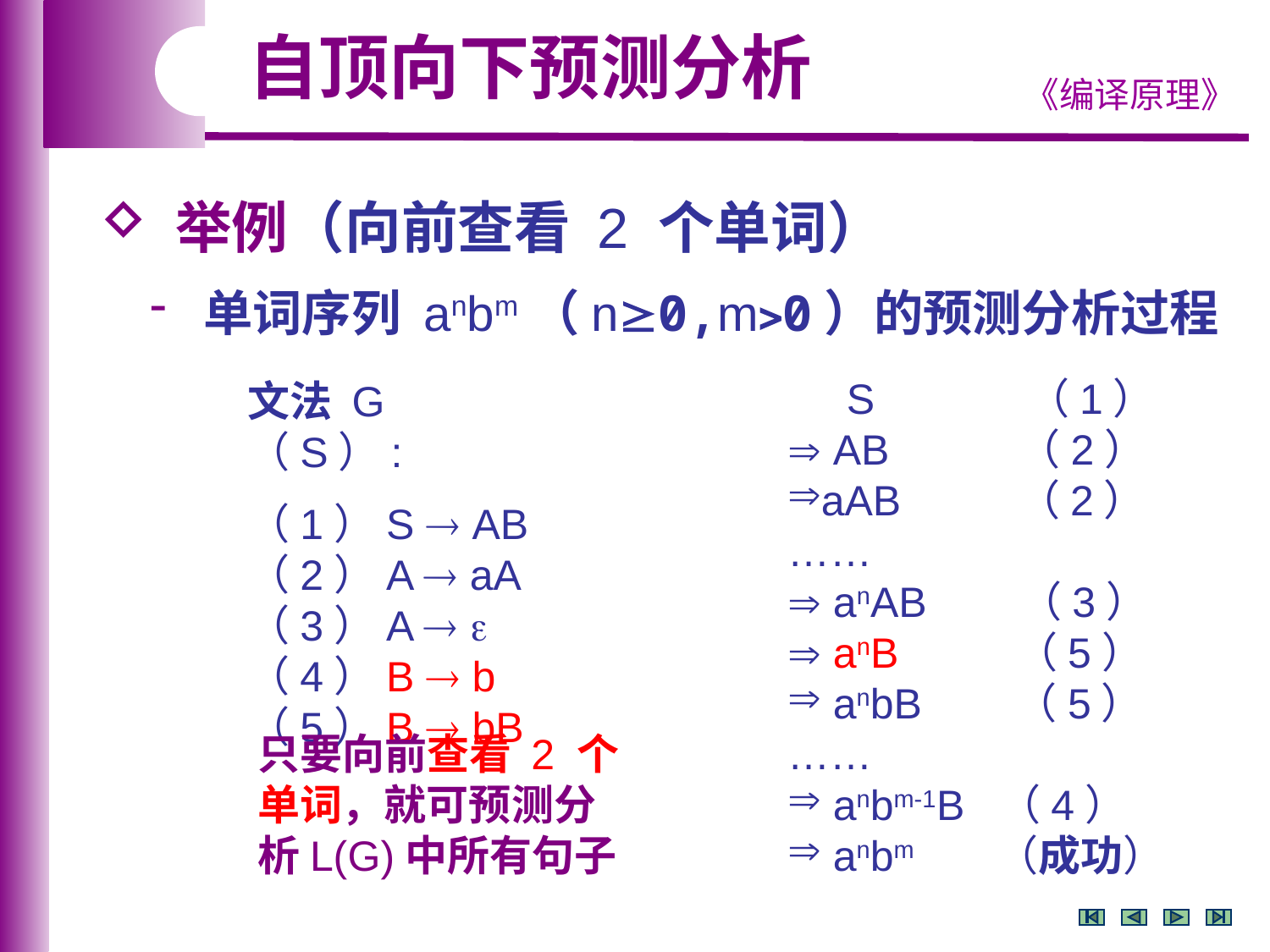

自顶向下预测分析
 举例（向前查看 2 个单词）
 单词序列 anbm（n≥0,m>0）的预测分析过程
     S            （1）
⇒ AB          （2）
aAB         （2）
……
⇒ anAB       （3）
⇒ anB         （5）
 anbB       （5）
……
 anbm-1B  （4）
 anbm      （成功）
文法 G（S）:

（1）S → AB
（2）A → aA
（3）A → ε
（4）B → b
（5）B → bB
只要向前查看 2 个
单词，就可预测分
析L(G)中所有句子